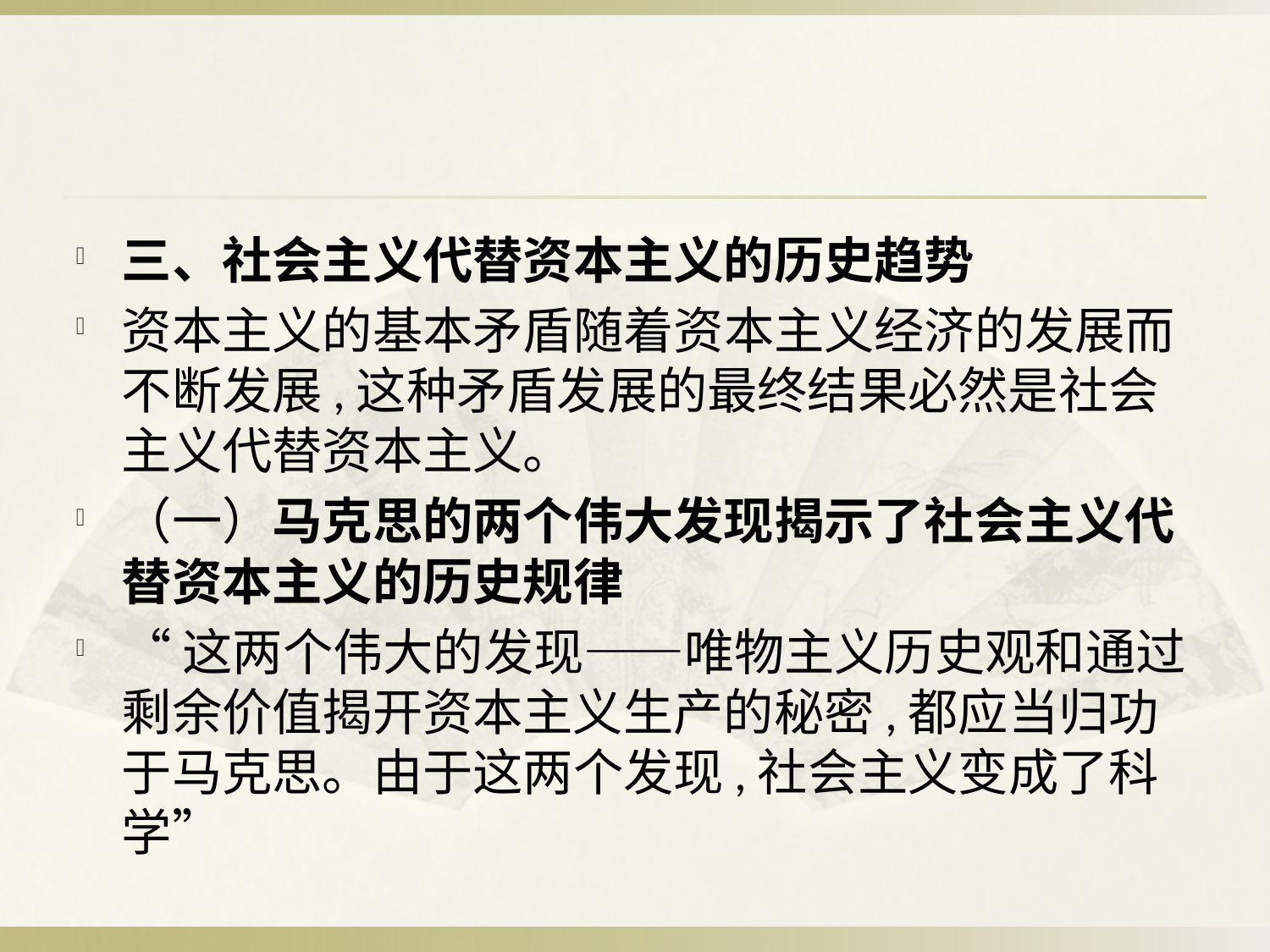

#
三、社会主义代替资本主义的历史趋势
资本主义的基本矛盾随着资本主义经济的发展而不断发展,这种矛盾发展的最终结果必然是社会主义代替资本主义。
（一）马克思的两个伟大发现揭示了社会主义代替资本主义的历史规律
“这两个伟大的发现——唯物主义历史观和通过剩余价值揭开资本主义生产的秘密,都应当归功于马克思。由于这两个发现,社会主义变成了科学”